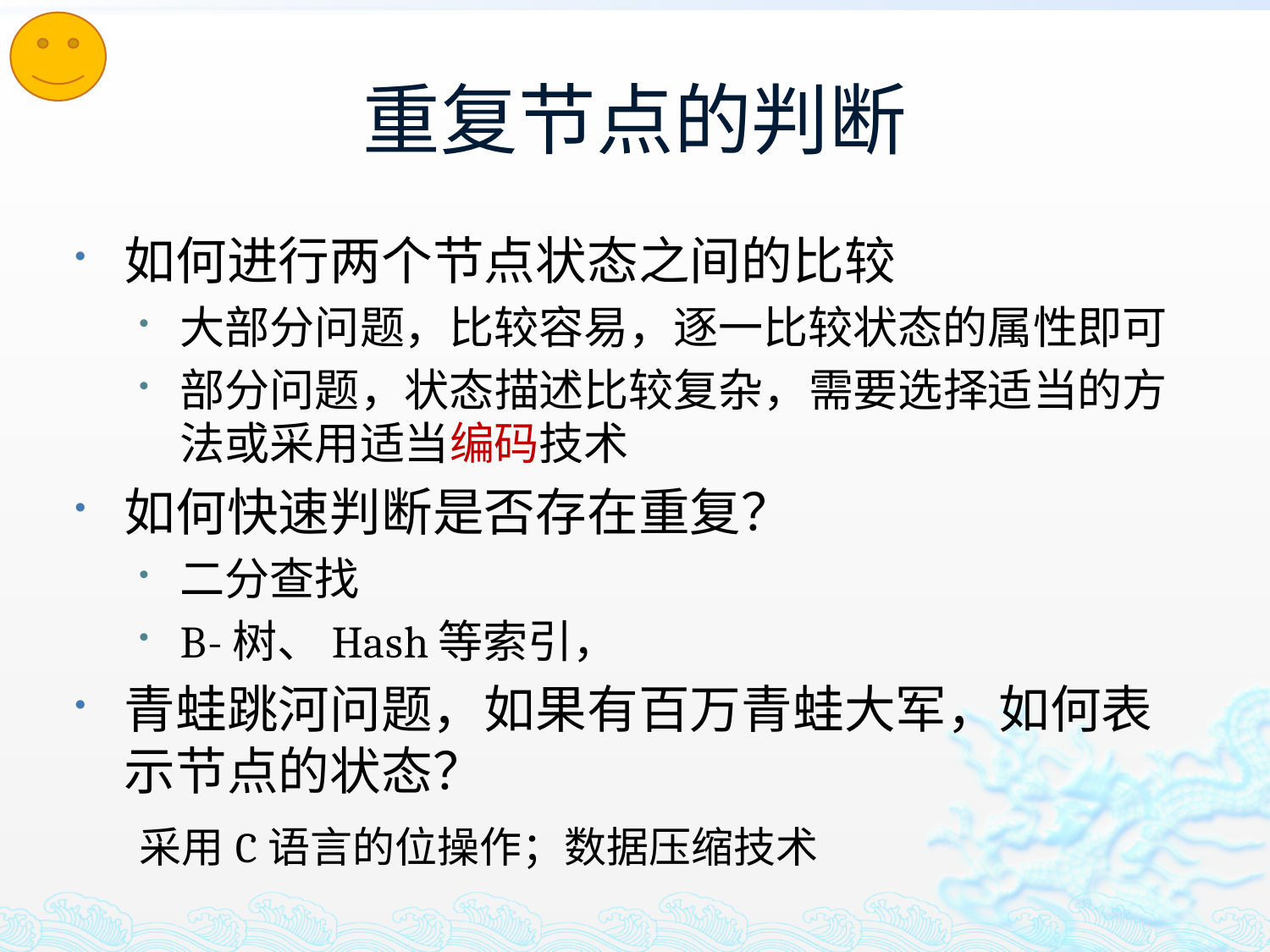

# 重复节点的判断
如何进行两个节点状态之间的比较
大部分问题，比较容易，逐一比较状态的属性即可
部分问题，状态描述比较复杂，需要选择适当的方法或采用适当编码技术
如何快速判断是否存在重复？
二分查找
B-树、Hash等索引，
青蛙跳河问题，如果有百万青蛙大军，如何表示节点的状态？

采用C语言的位操作；数据压缩技术